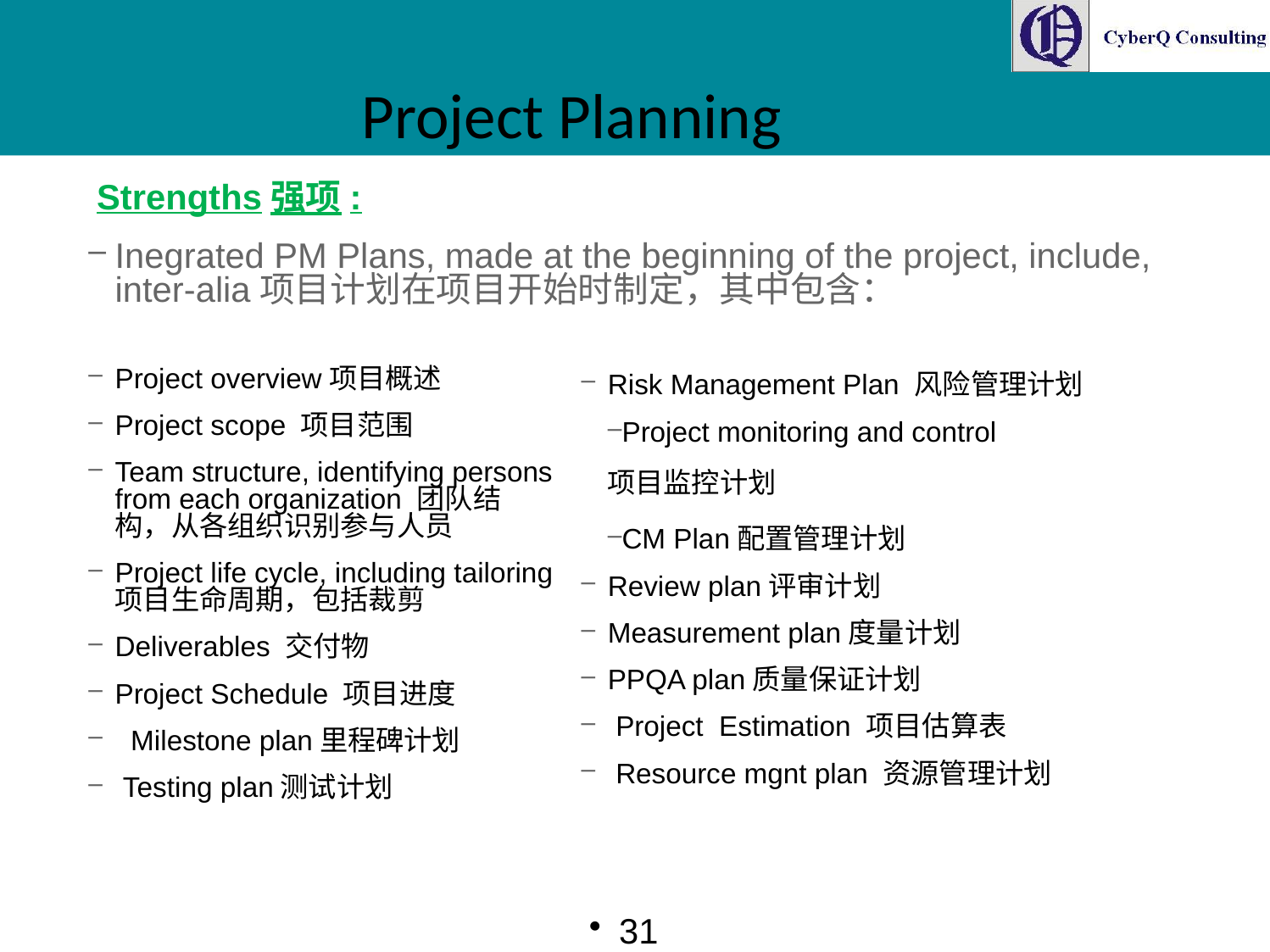

Project Planning
Strengths强项:
Inegrated PM Plans, made at the beginning of the project, include, inter-alia项目计划在项目开始时制定，其中包含：
Project overview项目概述
Project scope 项目范围
Team structure, identifying persons from each organization 团队结构，从各组织识别参与人员
Project life cycle, including tailoring项目生命周期，包括裁剪
Deliverables 交付物
Project Schedule 项目进度
  Milestone plan里程碑计划
 Testing plan测试计划

Risk Management Plan 风险管理计划
Project monitoring and control
   项目监控计划
CM Plan配置管理计划
Review plan评审计划
Measurement plan度量计划
PPQA plan质量保证计划
 Project  Estimation 项目估算表
 Resource mgnt plan 资源管理计划
31